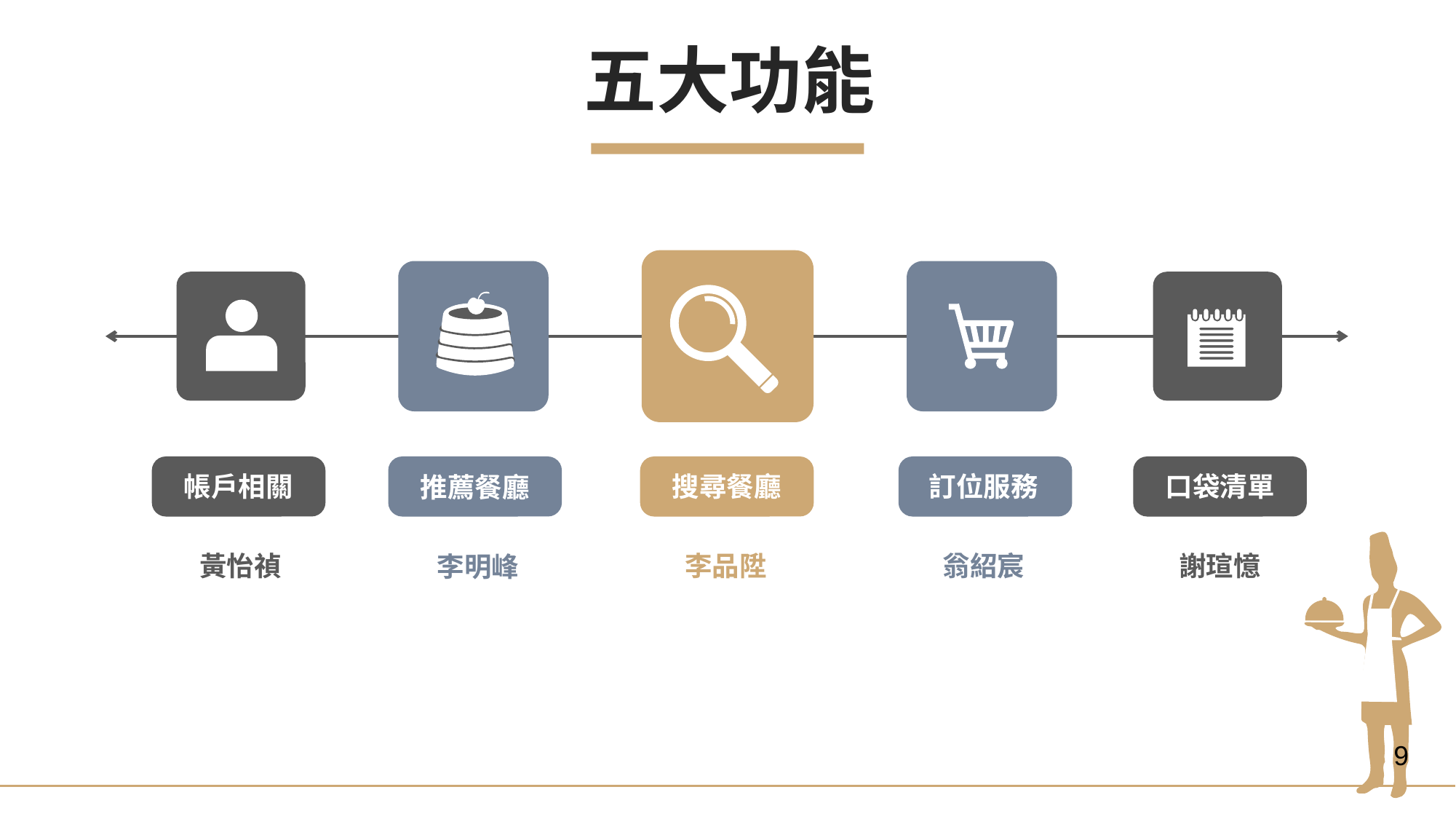

五大功能

搜尋餐廳
李品陞

推薦餐廳
李明峰

訂位服務
翁紹宸

帳戶相關
黃怡禎

口袋清單
謝瑄憶

9